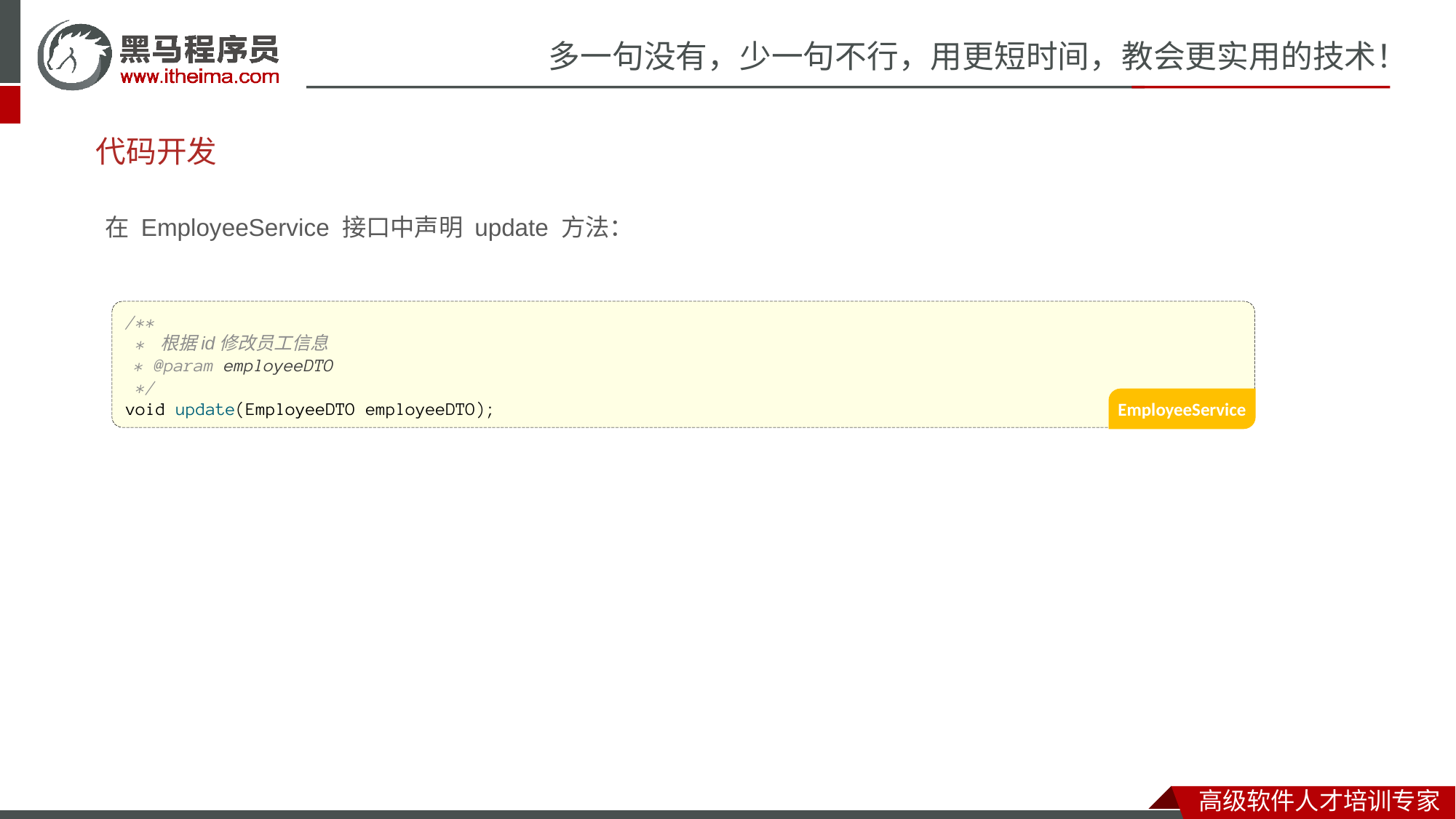

# 代码开发
在 EmployeeService 接口中声明 update 方法：
/**
 * 根据id修改员工信息
 * @param employeeDTO
 */
void update(EmployeeDTO employeeDTO);
EmployeeService